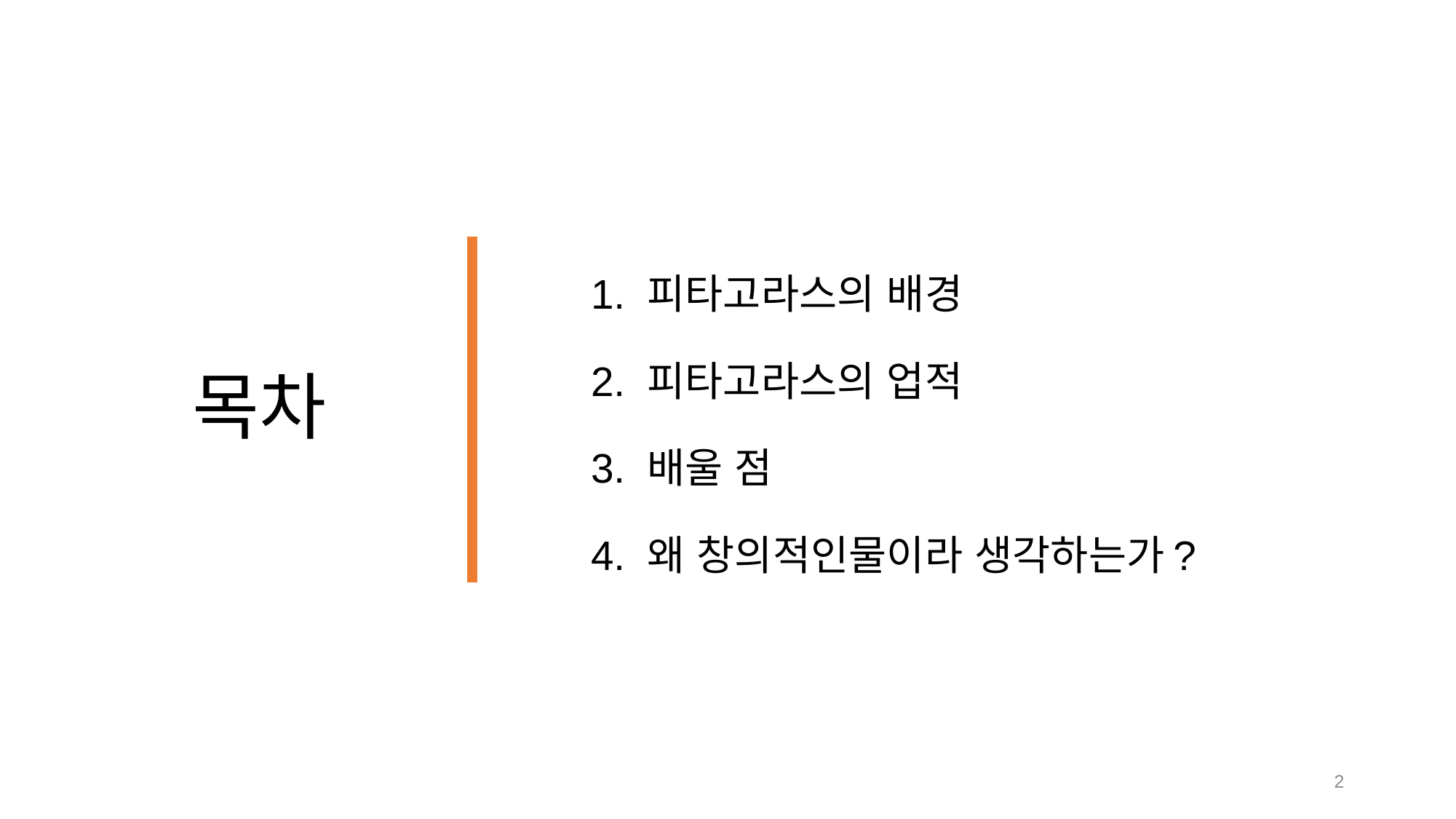

피타고라스의 배경
피타고라스의 업적
배울 점
왜 창의적인물이라 생각하는가?

# 목차

2